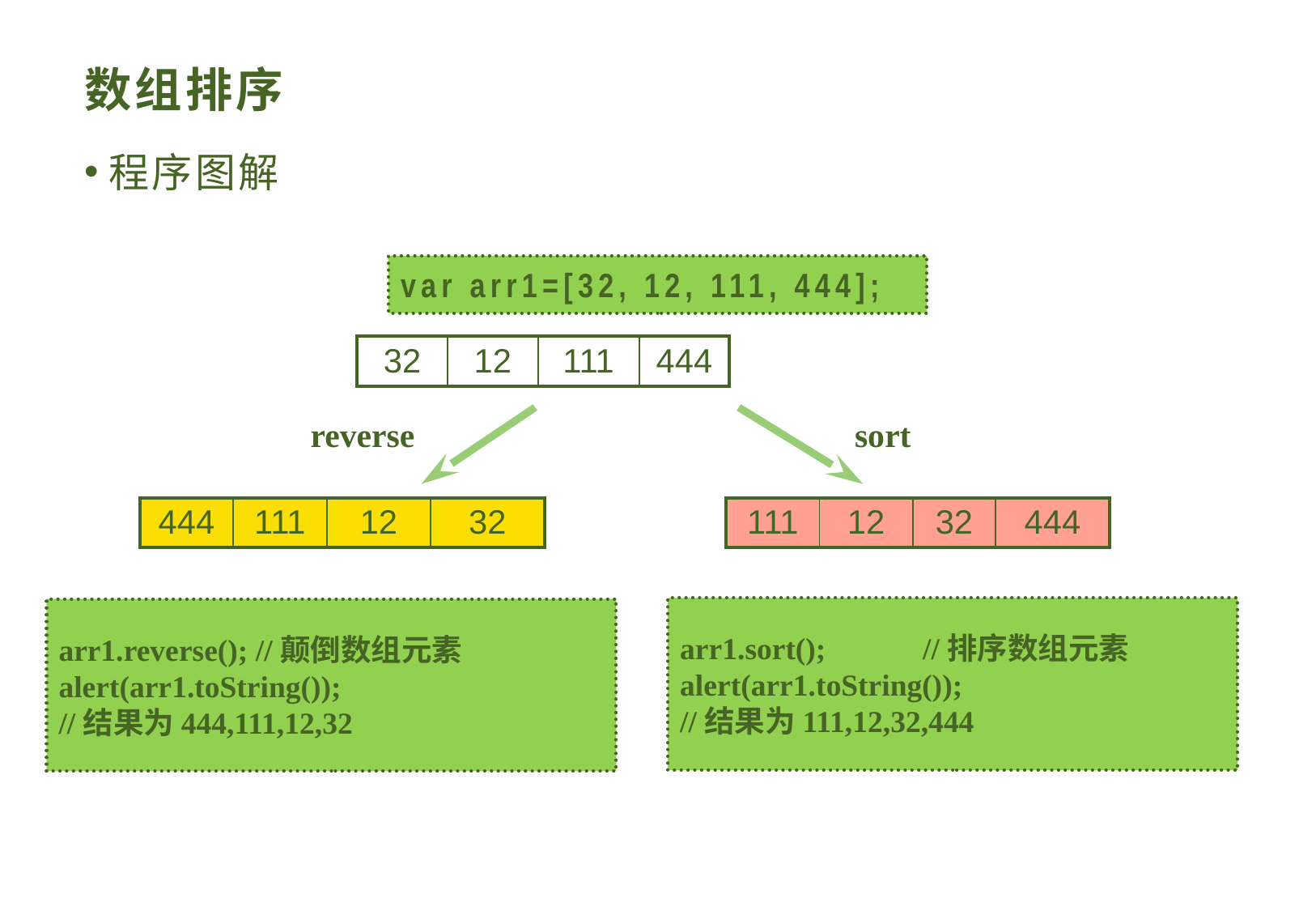

# 数组排序
程序图解
var arr1=[32, 12, 111, 444];
| 32 | 12 | 111 | 444 |
| --- | --- | --- | --- |

reverse
sort
| 444 | 111 | 12 | 32 |
| --- | --- | --- | --- |
| 111 | 12 | 32 | 444 |
| --- | --- | --- | --- |
arr1.sort();	//排序数组元素
alert(arr1.toString());
//结果为111,12,32,444
arr1.reverse(); //颠倒数组元素
alert(arr1.toString());
//结果为444,111,12,32